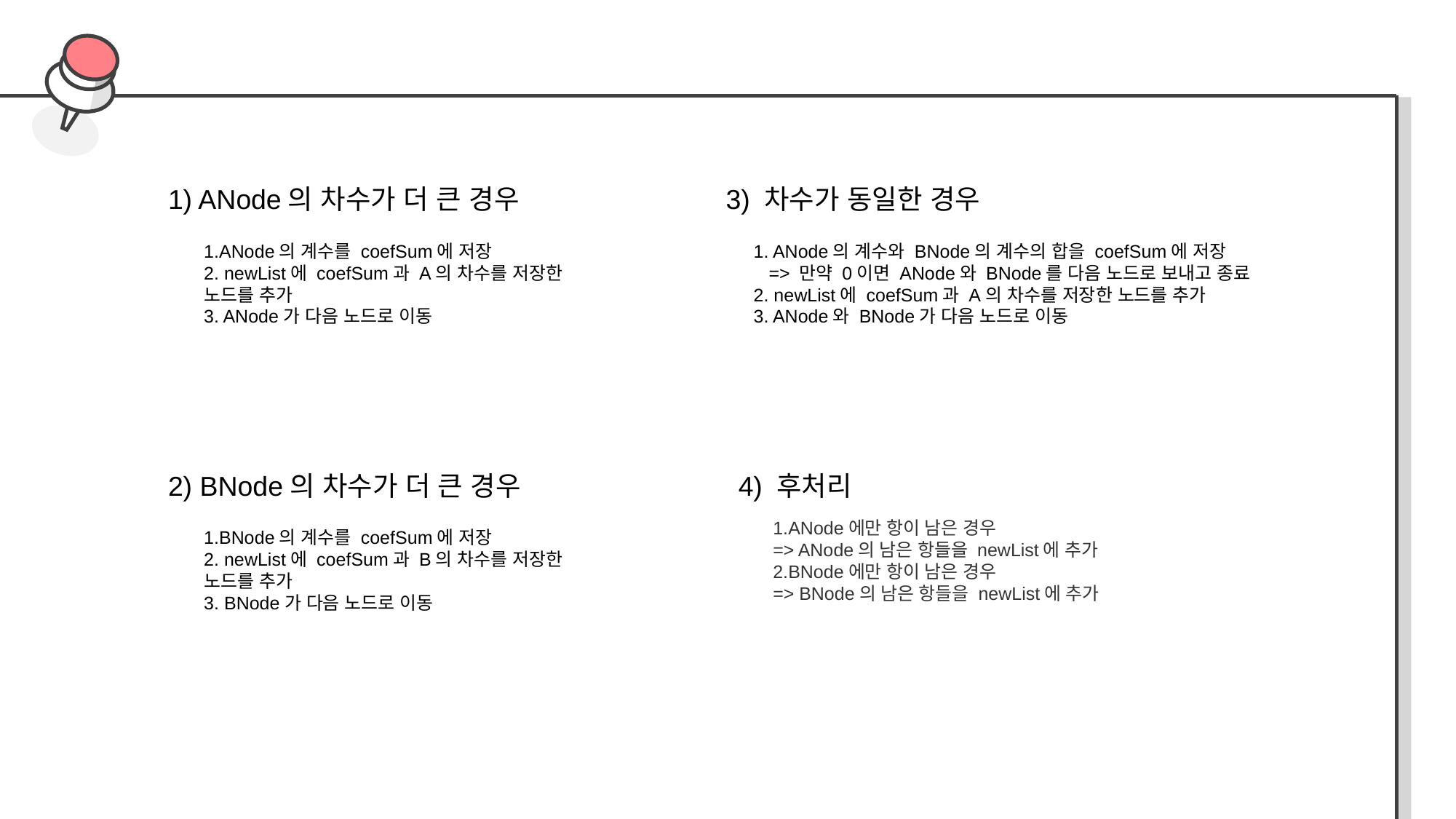

1) ANode의 차수가 더 큰 경우
3) 차수가 동일한 경우
1.ANode의 계수를 coefSum에 저장
2. newList에 coefSum과 A의 차수를 저장한 노드를 추가
3. ANode가 다음 노드로 이동
 1. ANode의 계수와 BNode의 계수의 합을 coefSum에 저장
    => 만약 0이면 ANode와 BNode를 다음 노드로 보내고 종료
 2. newList에 coefSum과 A의 차수를 저장한 노드를 추가
 3. ANode와 BNode가 다음 노드로 이동
2) BNode의 차수가 더 큰 경우
4) 후처리
1.ANode에만 항이 남은 경우
=> ANode의 남은 항들을 newList에 추가
BNode에만 항이 남은 경우
=> BNode의 남은 항들을 newList에 추가
1.BNode의 계수를 coefSum에 저장
2. newList에 coefSum과 B의 차수를 저장한 노드를 추가
3. BNode가 다음 노드로 이동